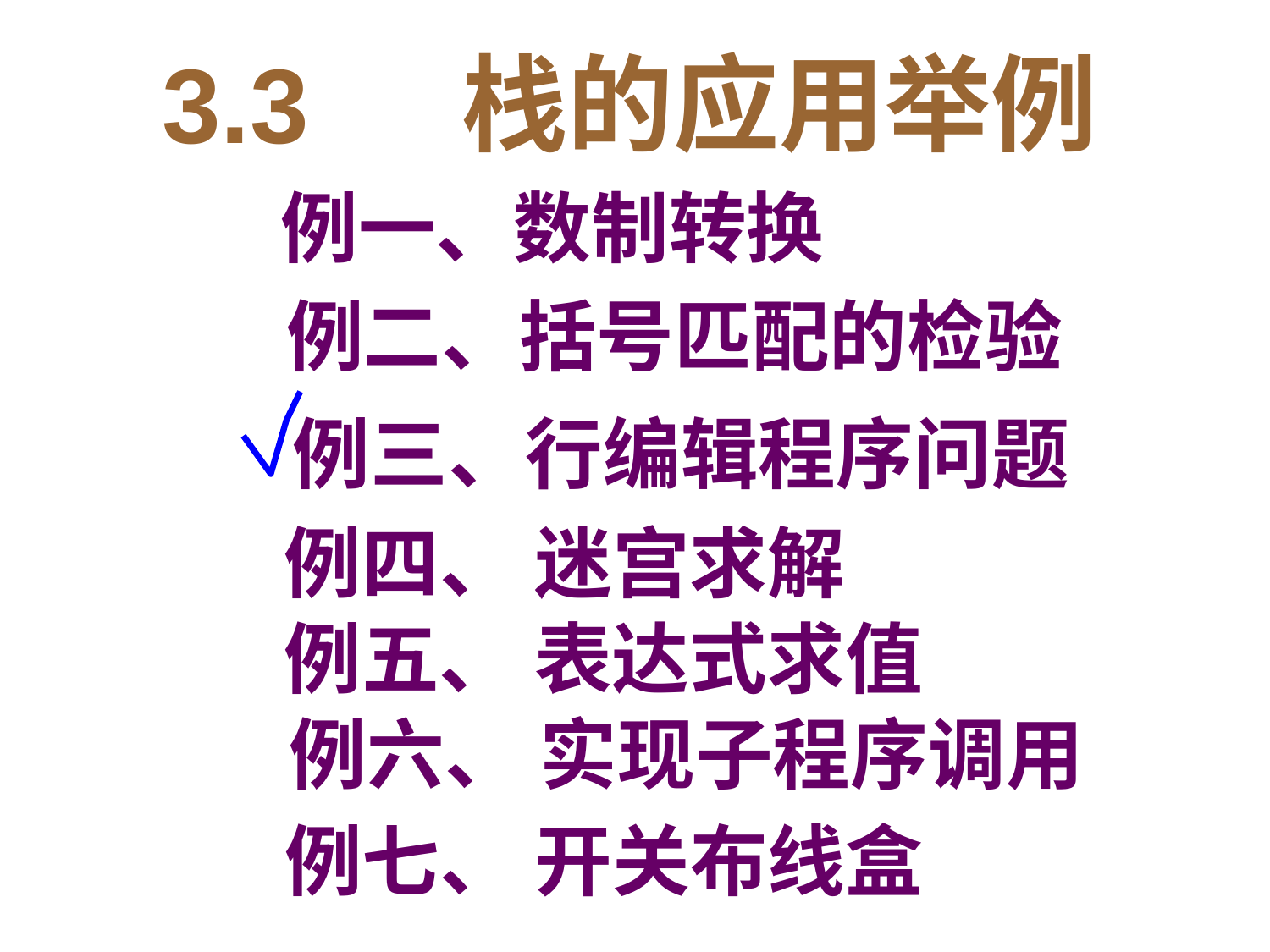

3.3  栈的应用举例
例一、数制转换

例二、括号匹配的检验

例三、行编辑程序问题
例四、 迷宫求解
例五、 表达式求值
例六、 实现子程序调用
例七、 开关布线盒